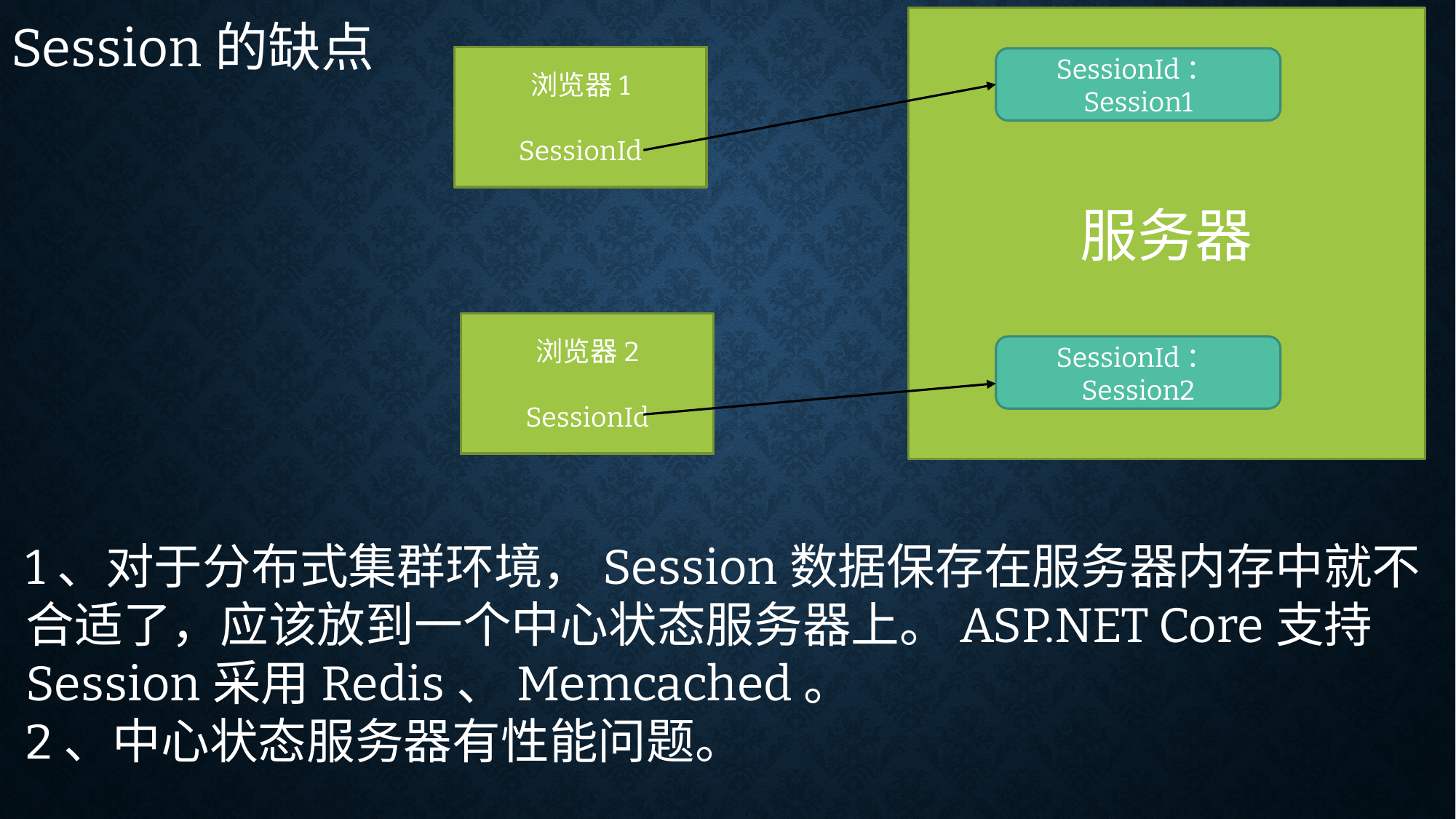

Session的缺点
服务器
浏览器1

SessionId
SessionId：Session1
浏览器2

SessionId
SessionId：Session2
1、对于分布式集群环境，Session数据保存在服务器内存中就不合适了，应该放到一个中心状态服务器上。ASP.NET Core支持Session采用Redis、Memcached。
2、中心状态服务器有性能问题。